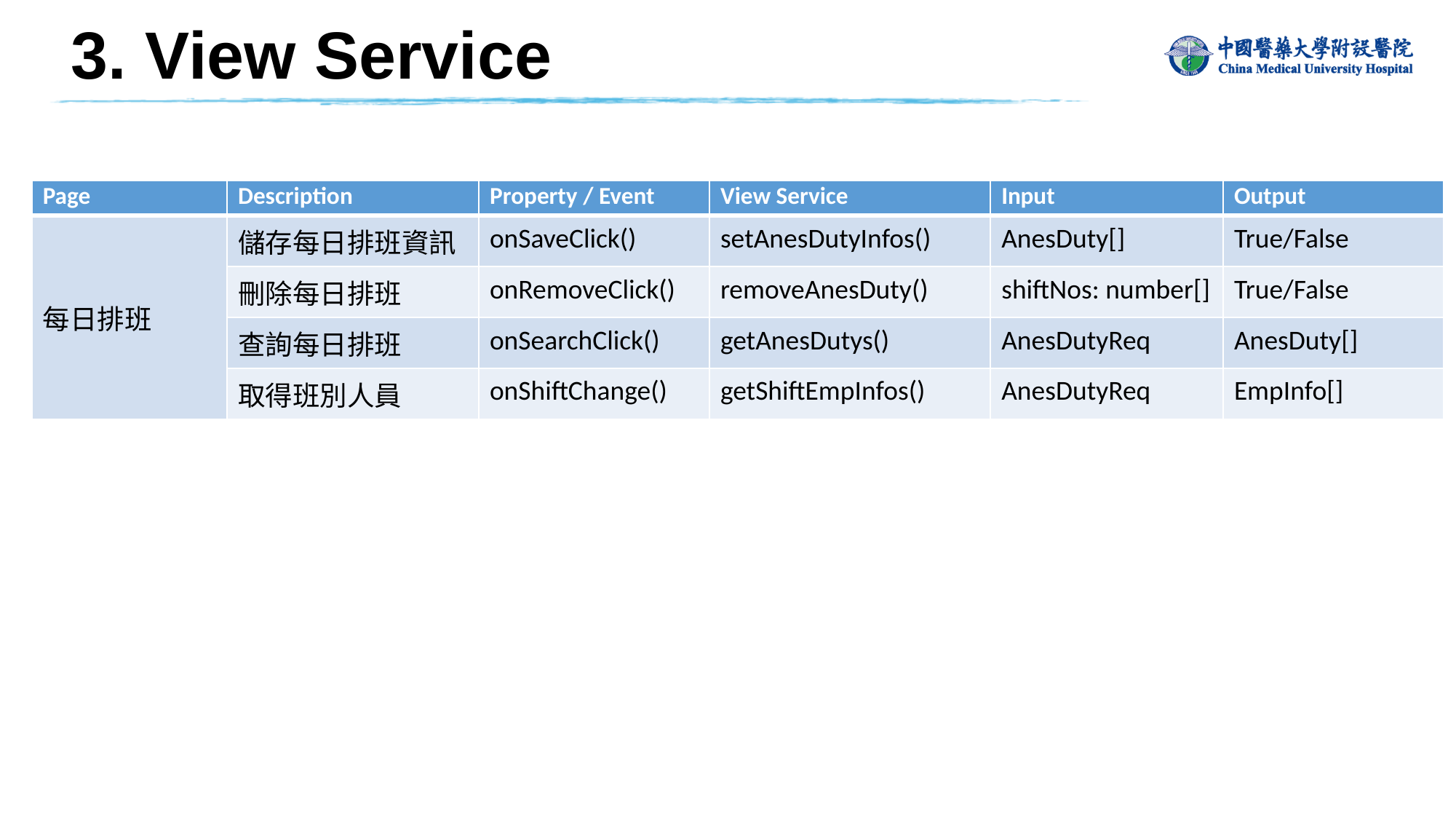

# 3. View Service
| Page | Description | Property / Event | View Service | Input | Output |
| --- | --- | --- | --- | --- | --- |
| 每日排班 | 儲存每日排班資訊 | onSaveClick() | setAnesDutyInfos() | AnesDuty[] | True/False |
|  | 刪除每日排班 | onRemoveClick() | removeAnesDuty() | shiftNos: number[] | True/False |
|  | 查詢每日排班 | onSearchClick() | getAnesDutys() | AnesDutyReq | AnesDuty[] |
|  | 取得班別人員 | onShiftChange() | getShiftEmpInfos() | AnesDutyReq | EmpInfo[] |